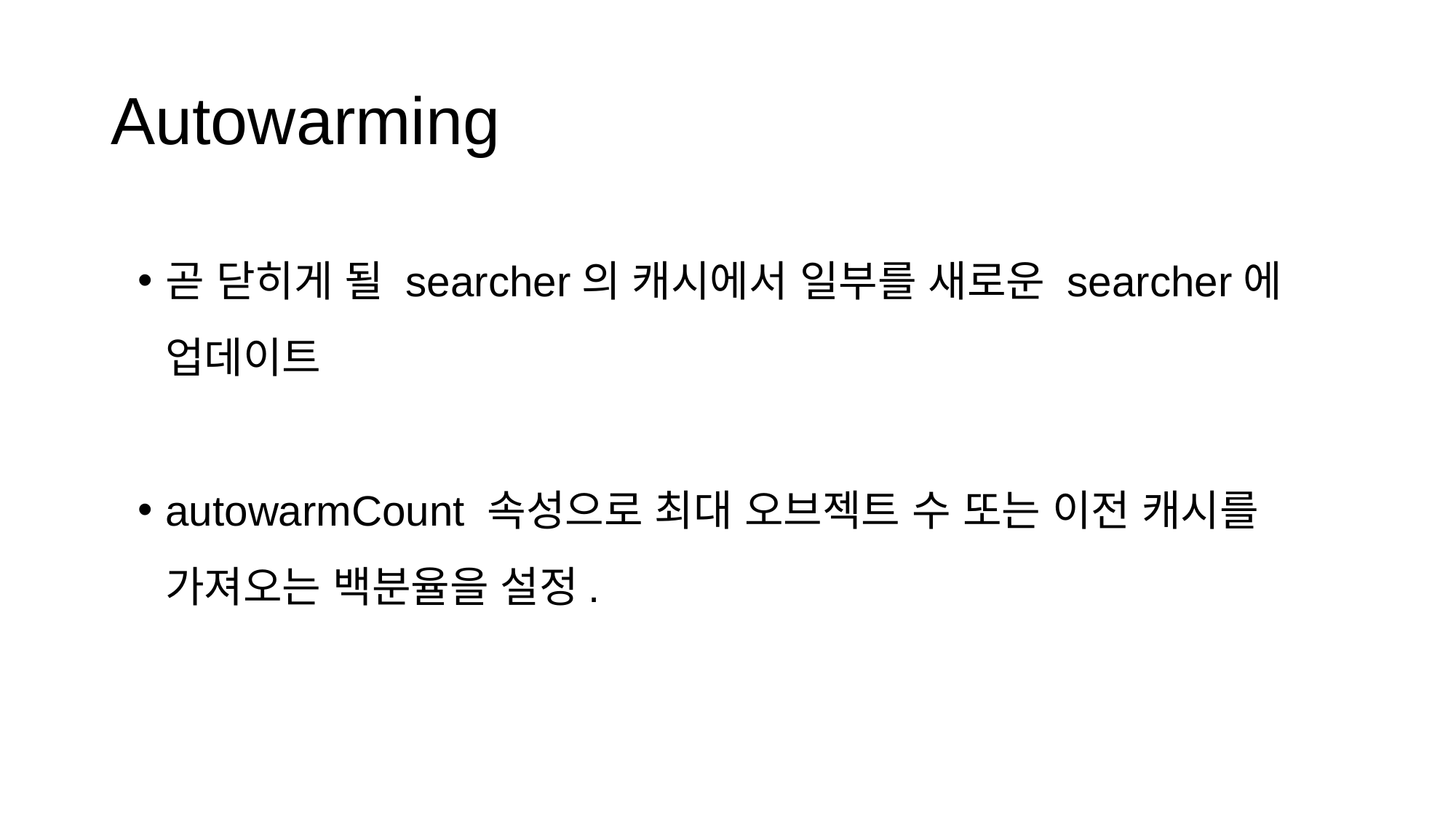

# Autowarming
곧 닫히게 될 searcher의 캐시에서 일부를 새로운 searcher에 업데이트

autowarmCount 속성으로 최대 오브젝트 수 또는 이전 캐시를 가져오는 백분율을 설정.